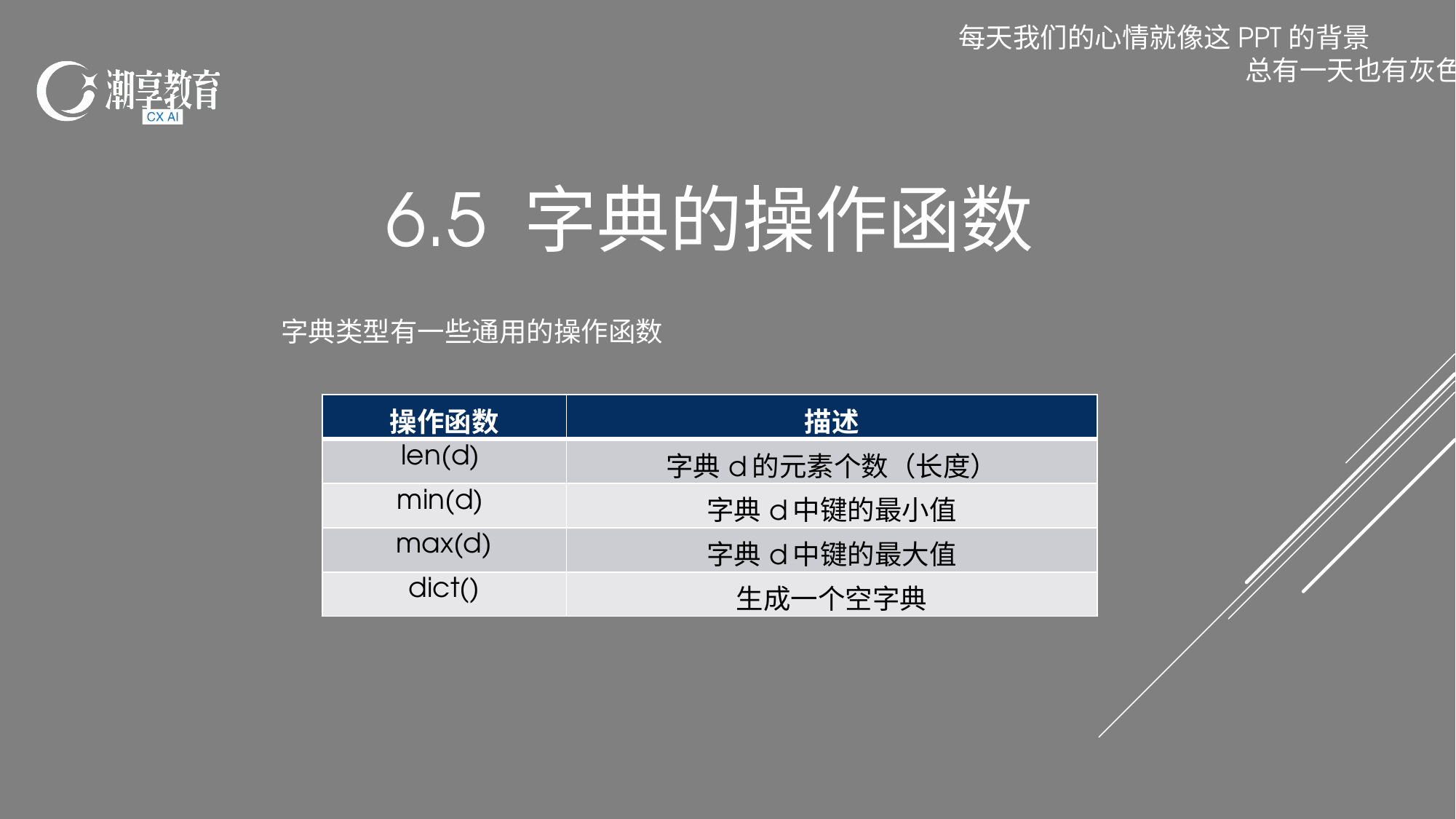

每天我们的心情就像这PPT的背景
		          总有一天也有灰色
6.5 字典的操作函数

字典类型有一些通用的操作函数
| 操作函数 | 描述 |
| --- | --- |
| len(d) | 字典d的元素个数（长度） |
| min(d) | 字典d中键的最小值 |
| max(d) | 字典d中键的最大值 |
| dict() | 生成一个空字典 |